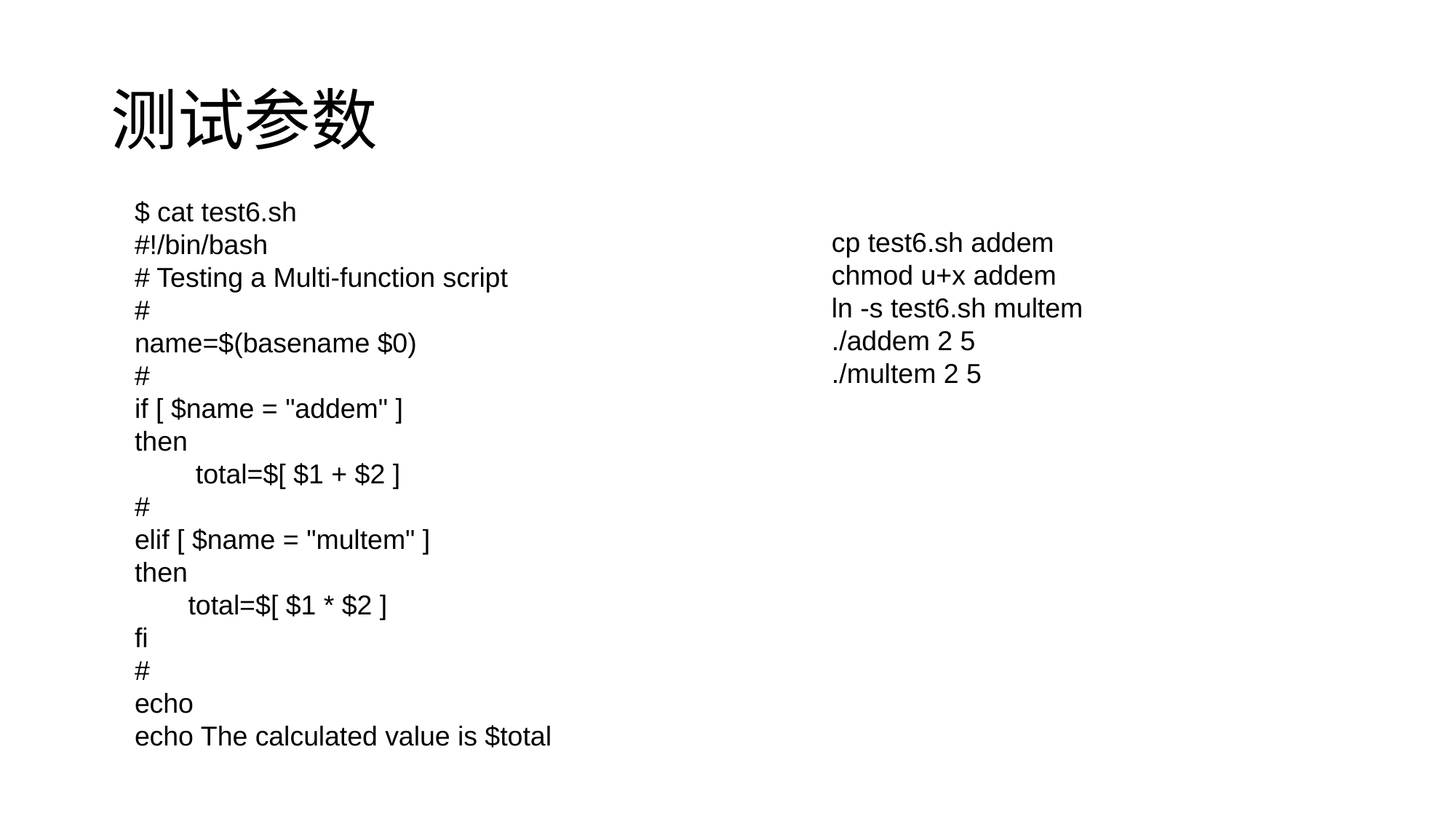

# 测试参数
$ cat test6.sh
#!/bin/bash
# Testing a Multi-function script
#
name=$(basename $0)
#
if [ $name = "addem" ]
then
        total=$[ $1 + $2 ]
#
elif [ $name = "multem" ]
then
       total=$[ $1 * $2 ]
fi
#
echo
echo The calculated value is $total
cp test6.sh addem
chmod u+x addem
ln -s test6.sh multem
./addem 2 5
./multem 2 5